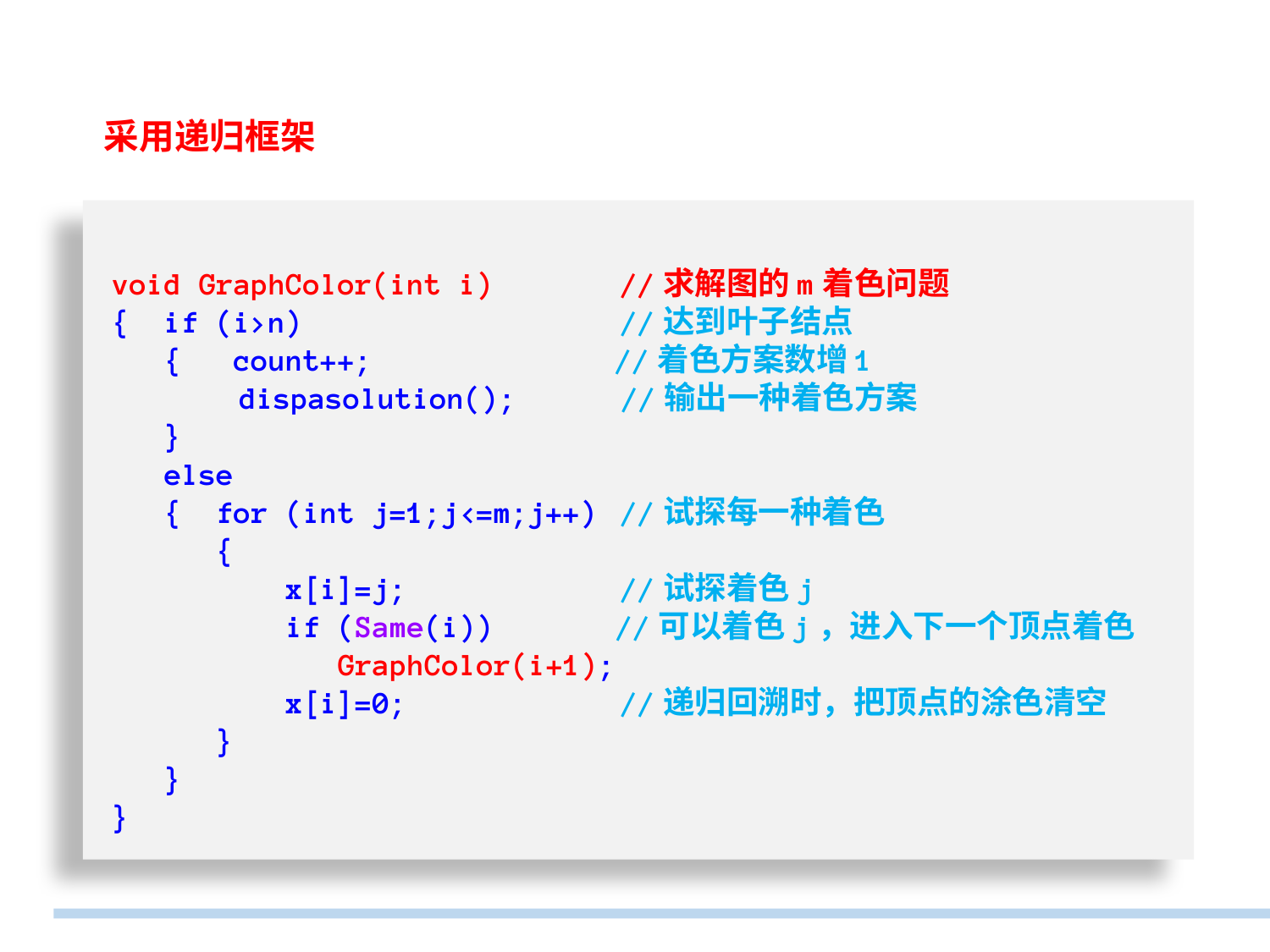

采用递归框架
void GraphColor(int i)	//求解图的m着色问题
{  if (i>n)			//达到叶子结点
   {   count++;	       //着色方案数增1
       	dispasolution();      //输出一种着色方案
   }
   else
   {  for (int j=1;j<=m;j++)	//试探每一种着色
      {
          x[i]=j;		//试探着色j
          if (Same(i))       //可以着色j，进入下一个顶点着色
             GraphColor(i+1);
          x[i]=0;		//递归回溯时，把顶点的涂色清空
      }
   }
}